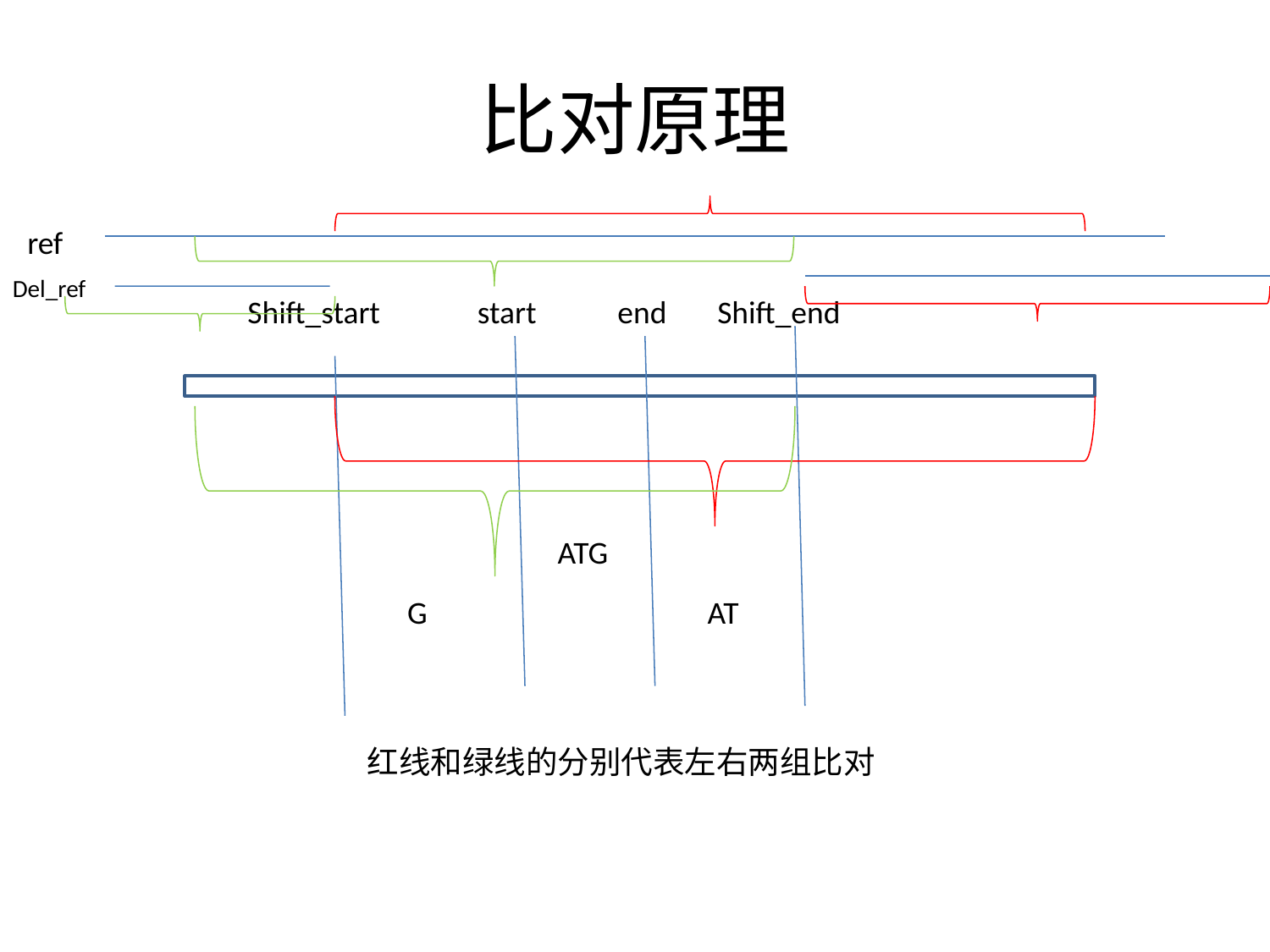

# 比对原理

ref
Del_ref
Shift_start
start
end
Shift_end

ATG
G
AT
红线和绿线的分别代表左右两组比对